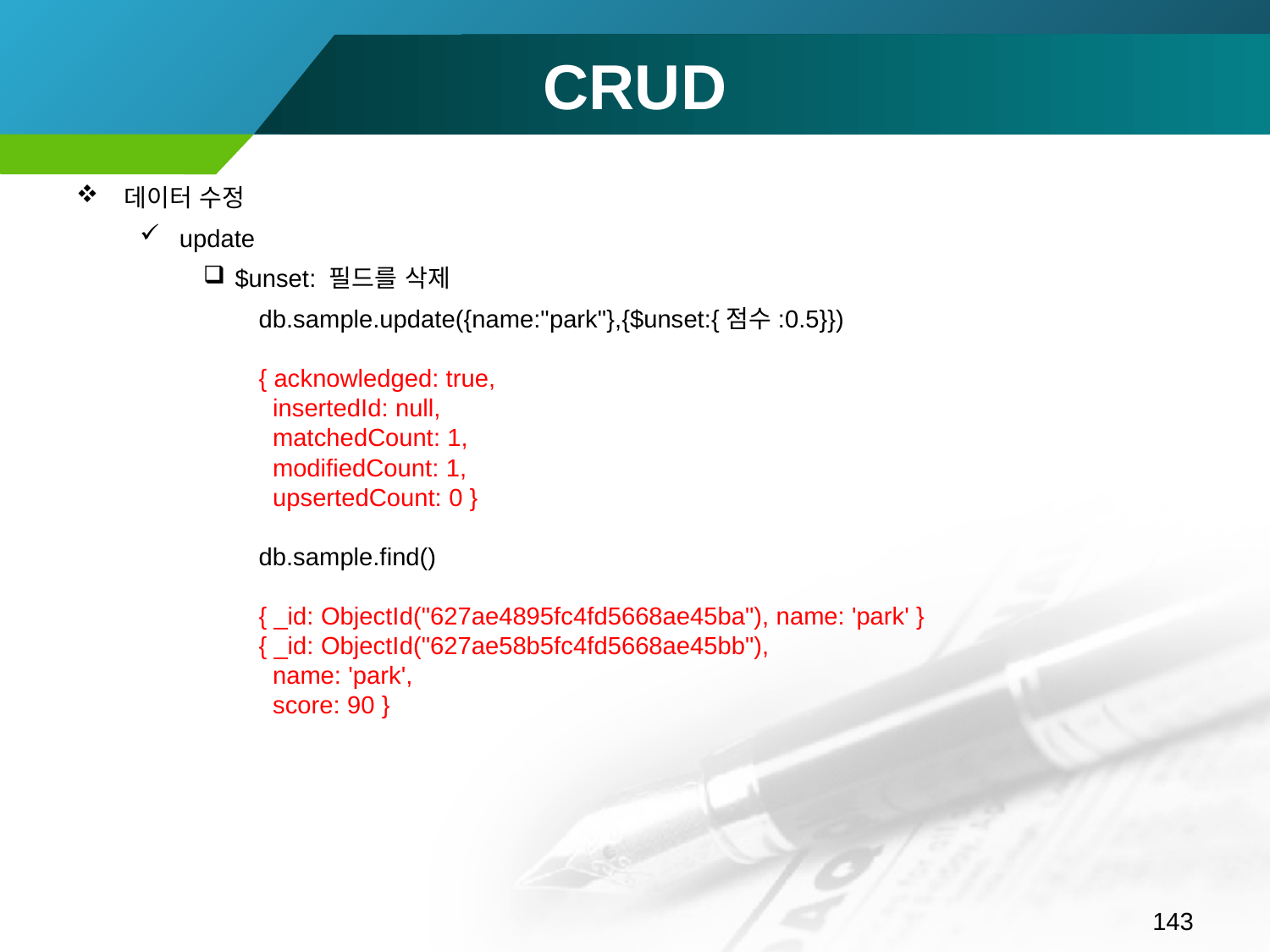

# CRUD
데이터 수정
update
$unset: 필드를 삭제
db.sample.update({name:"park"},{$unset:{점수:0.5}})

{ acknowledged: true,
  insertedId: null,
  matchedCount: 1,
  modifiedCount: 1,
  upsertedCount: 0 }

db.sample.find()

{ _id: ObjectId("627ae4895fc4fd5668ae45ba"), name: 'park' }
{ _id: ObjectId("627ae58b5fc4fd5668ae45bb"),
  name: 'park',
  score: 90 }
143